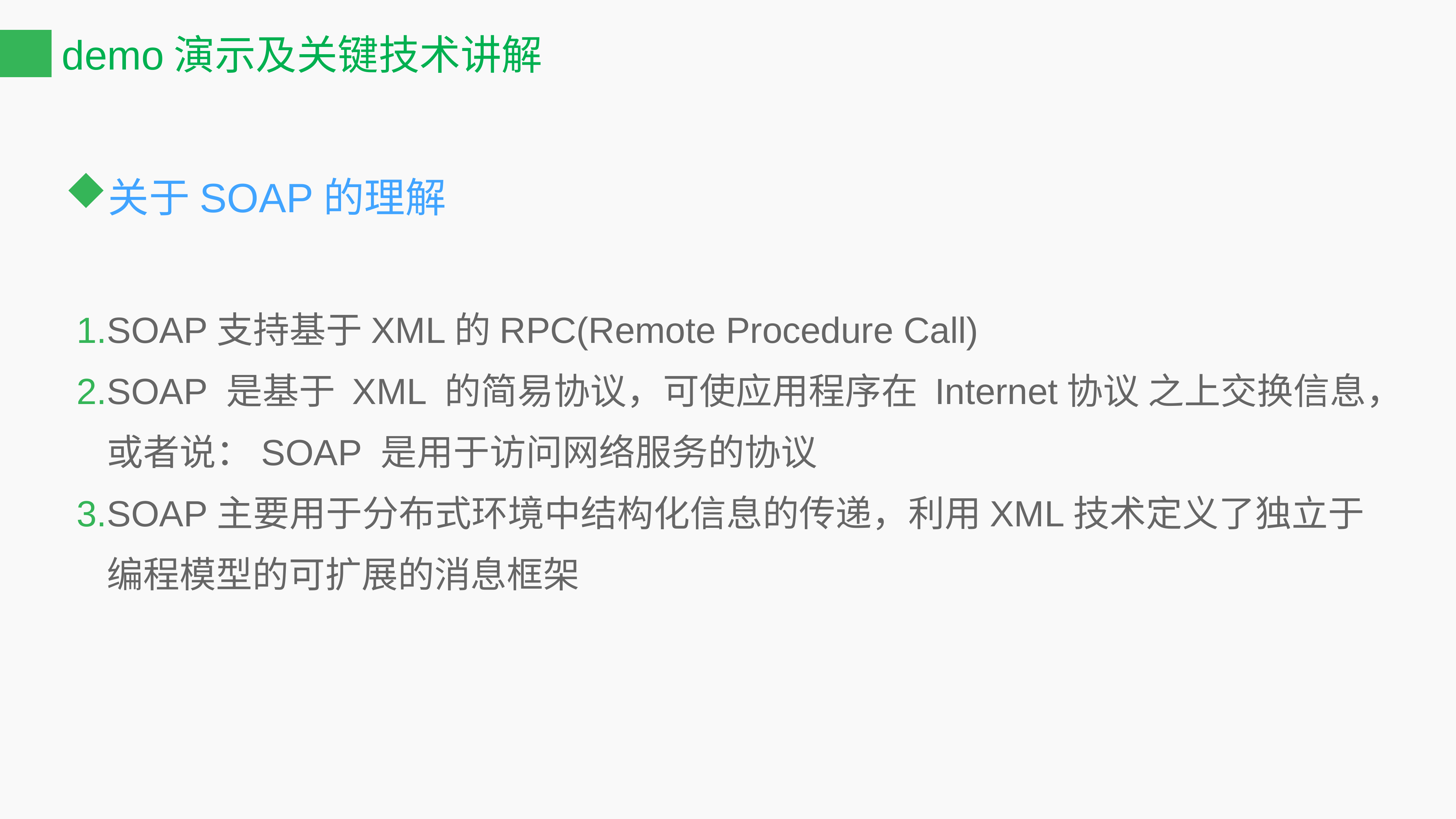

# demo演示及关键技术讲解
关于SOAP的理解

SOAP支持基于XML的RPC(Remote Procedure Call)
SOAP 是基于 XML 的简易协议，可使应用程序在 Internet协议 之上交换信息，或者说：SOAP 是用于访问网络服务的协议
SOAP主要用于分布式环境中结构化信息的传递，利用XML技术定义了独立于编程模型的可扩展的消息框架